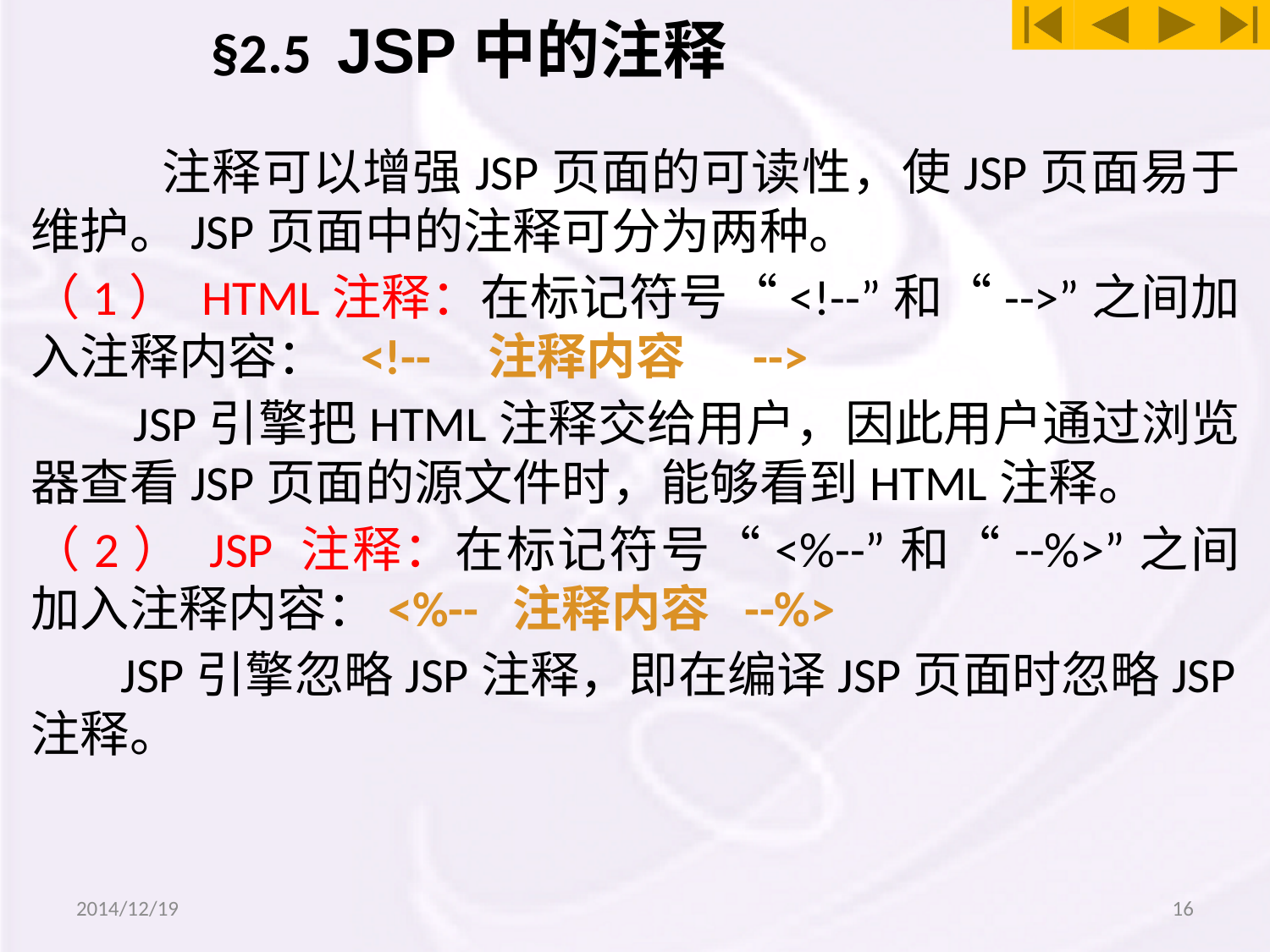

# §2.5  JSP中的注释
          注释可以增强JSP页面的可读性，使JSP页面易于维护。JSP页面中的注释可分为两种。
（1） HTML注释：在标记符号“<!--”和“-->”之间加入注释内容：  <!--    注释内容     -->
         JSP引擎把HTML注释交给用户，因此用户通过浏览器查看JSP页面的源文件时，能够看到HTML注释。
（2） JSP 注释：在标记符号“<%--”和“--%>”之间加入注释内容：<%--  注释内容  --%>
        JSP引擎忽略JSP注释，即在编译JSP页面时忽略JSP注释。
2014/12/19
16